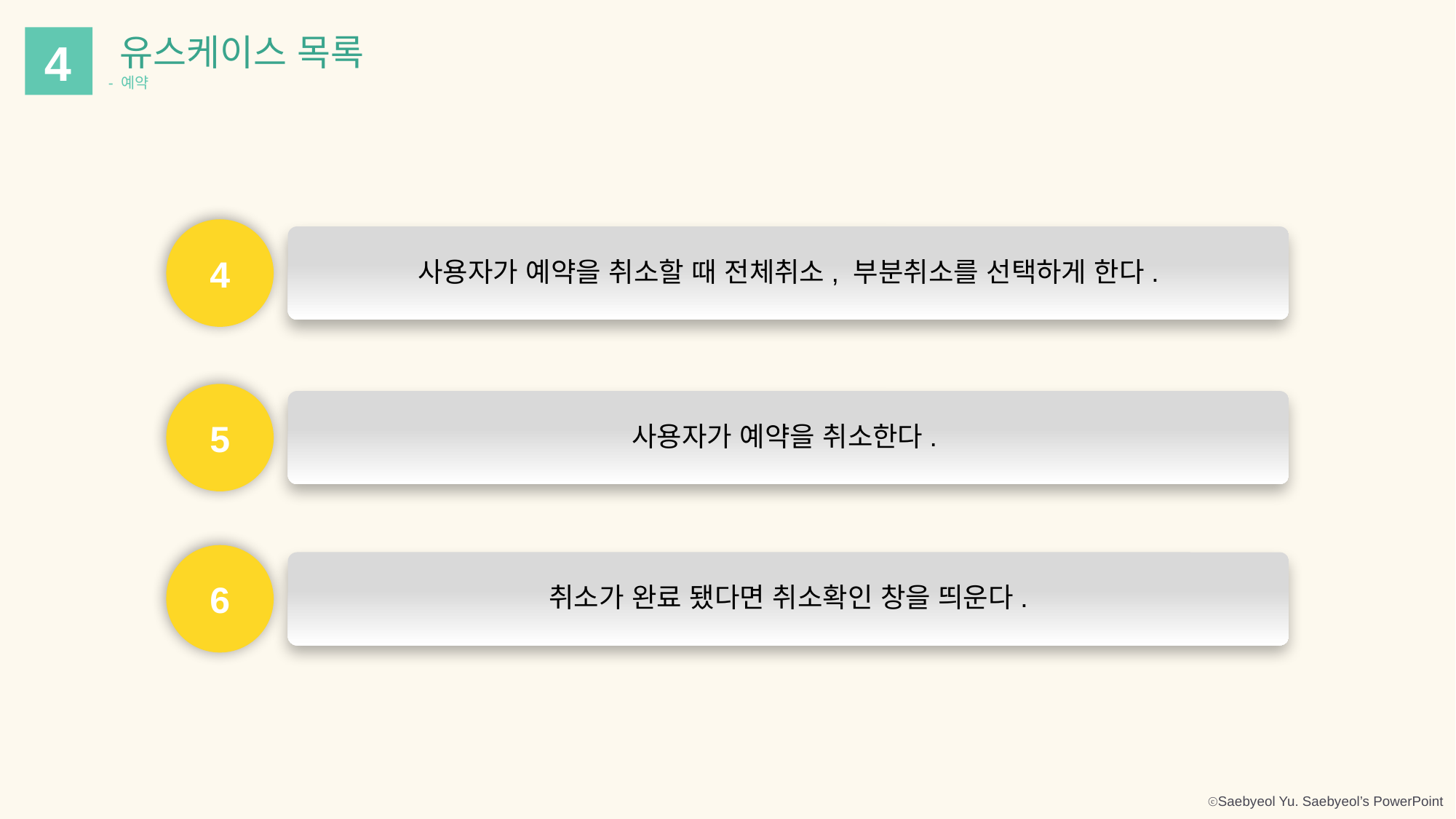

유스케이스 목록
- 예약

4
4

사용자가 예약을 취소할 때 전체취소, 부분취소를 선택하게 한다.
5

사용자가 예약을 취소한다.
6

취소가 완료 됐다면 취소확인 창을 띄운다.